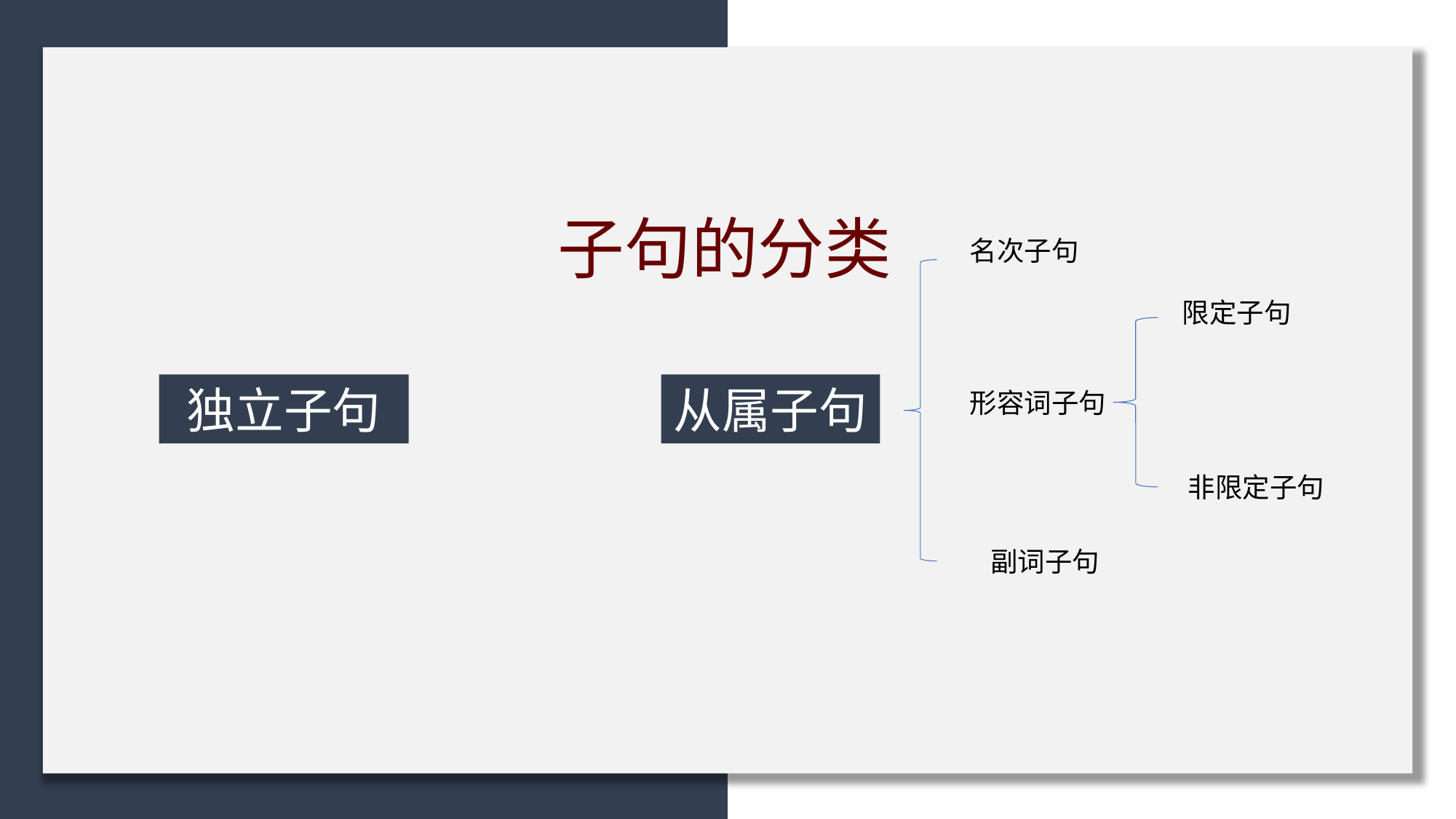

子句的分类
名次子句

限定子句

从属子句
独立子句
形容词子句
非限定子句
副词子句